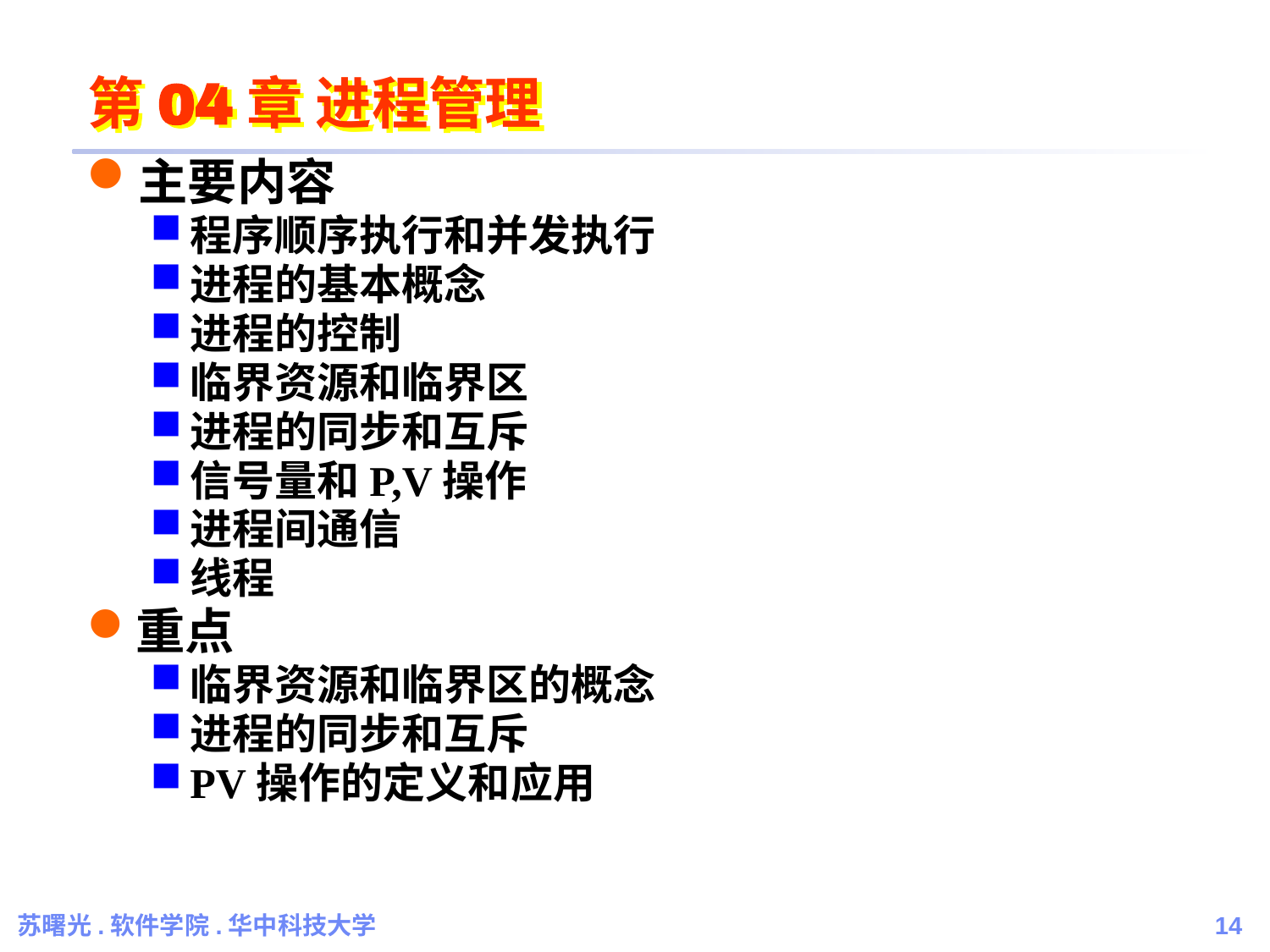

# 第04章 进程管理
主要内容
程序顺序执行和并发执行
进程的基本概念
进程的控制
临界资源和临界区
进程的同步和互斥
信号量和P,V操作
进程间通信
线程
重点
临界资源和临界区的概念
进程的同步和互斥
PV操作的定义和应用
苏曙光.软件学院.华中科技大学
14